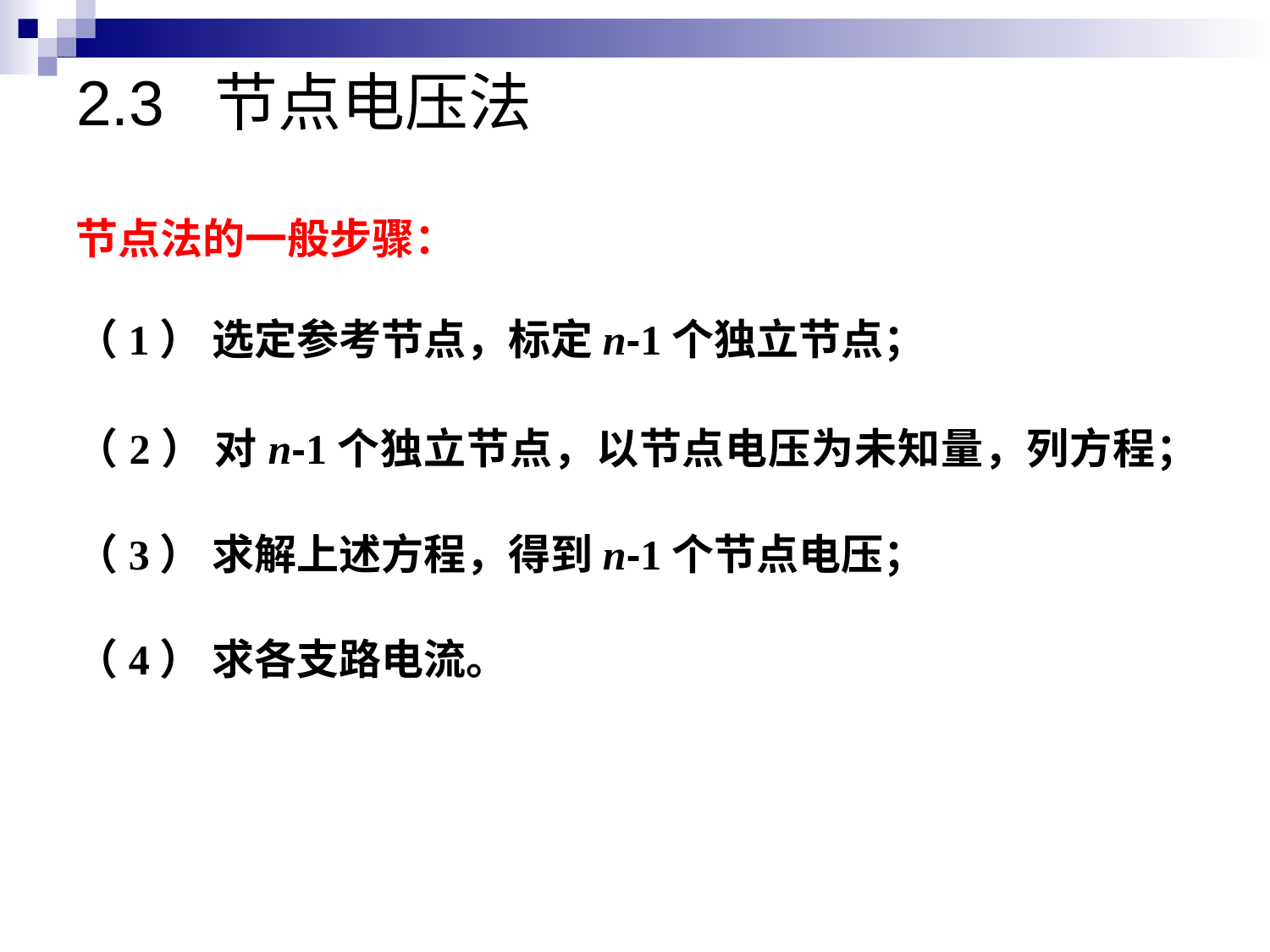

# 2.3  节点电压法
节点法的一般步骤：
（1） 选定参考节点，标定n-1个独立节点；
（2） 对n-1个独立节点，以节点电压为未知量，列方程；
（3） 求解上述方程，得到n-1个节点电压；
（4） 求各支路电流。